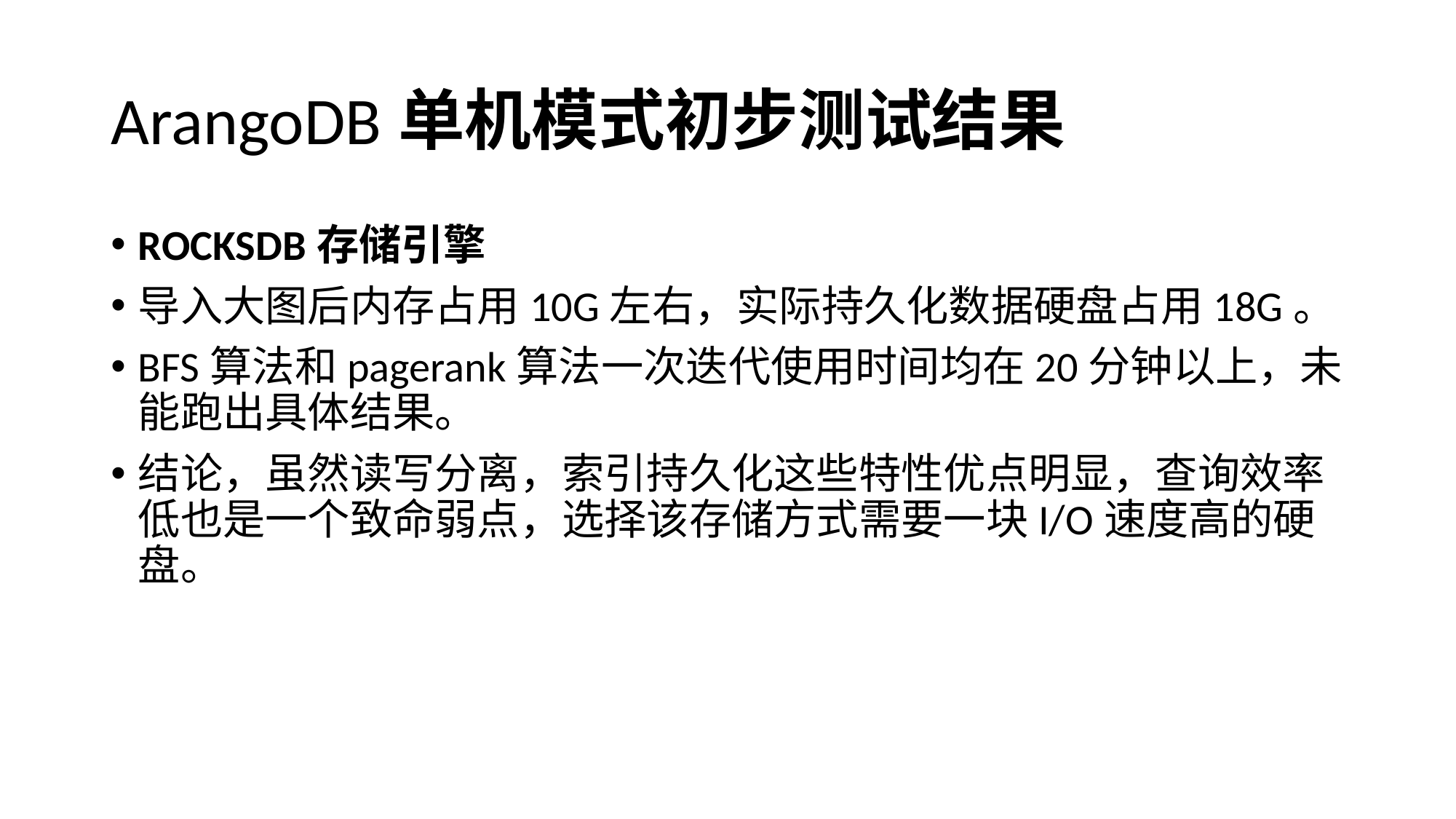

# ArangoDB单机模式初步测试结果
ROCKSDB存储引擎
导入大图后内存占用10G左右，实际持久化数据硬盘占用18G。
BFS算法和pagerank算法一次迭代使用时间均在20分钟以上，未能跑出具体结果。
结论，虽然读写分离，索引持久化这些特性优点明显，查询效率低也是一个致命弱点，选择该存储方式需要一块I/O速度高的硬盘。